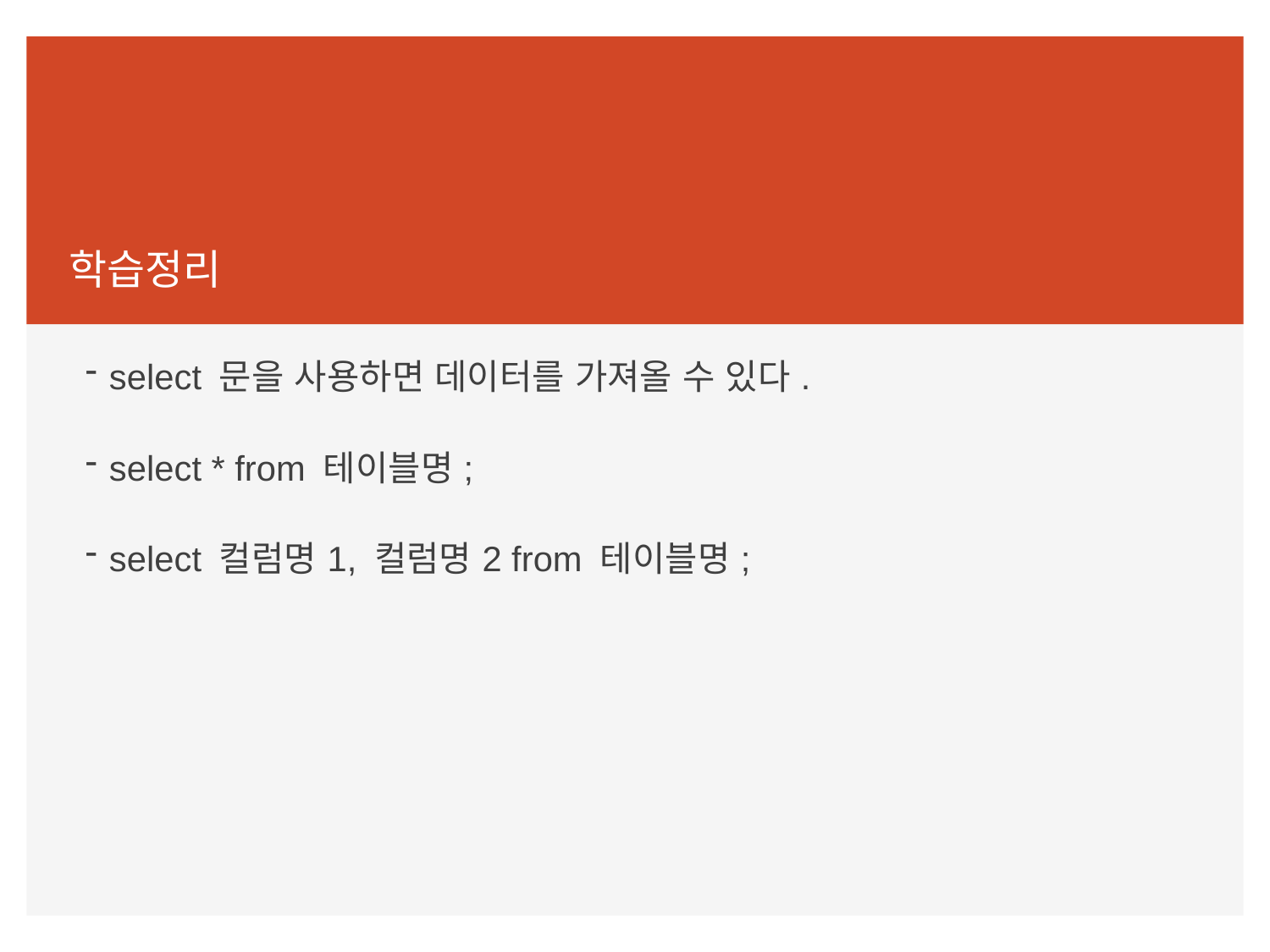

학습정리
select 문을 사용하면 데이터를 가져올 수 있다.
select * from 테이블명;
select 컬럼명1, 컬럼명2 from 테이블명;